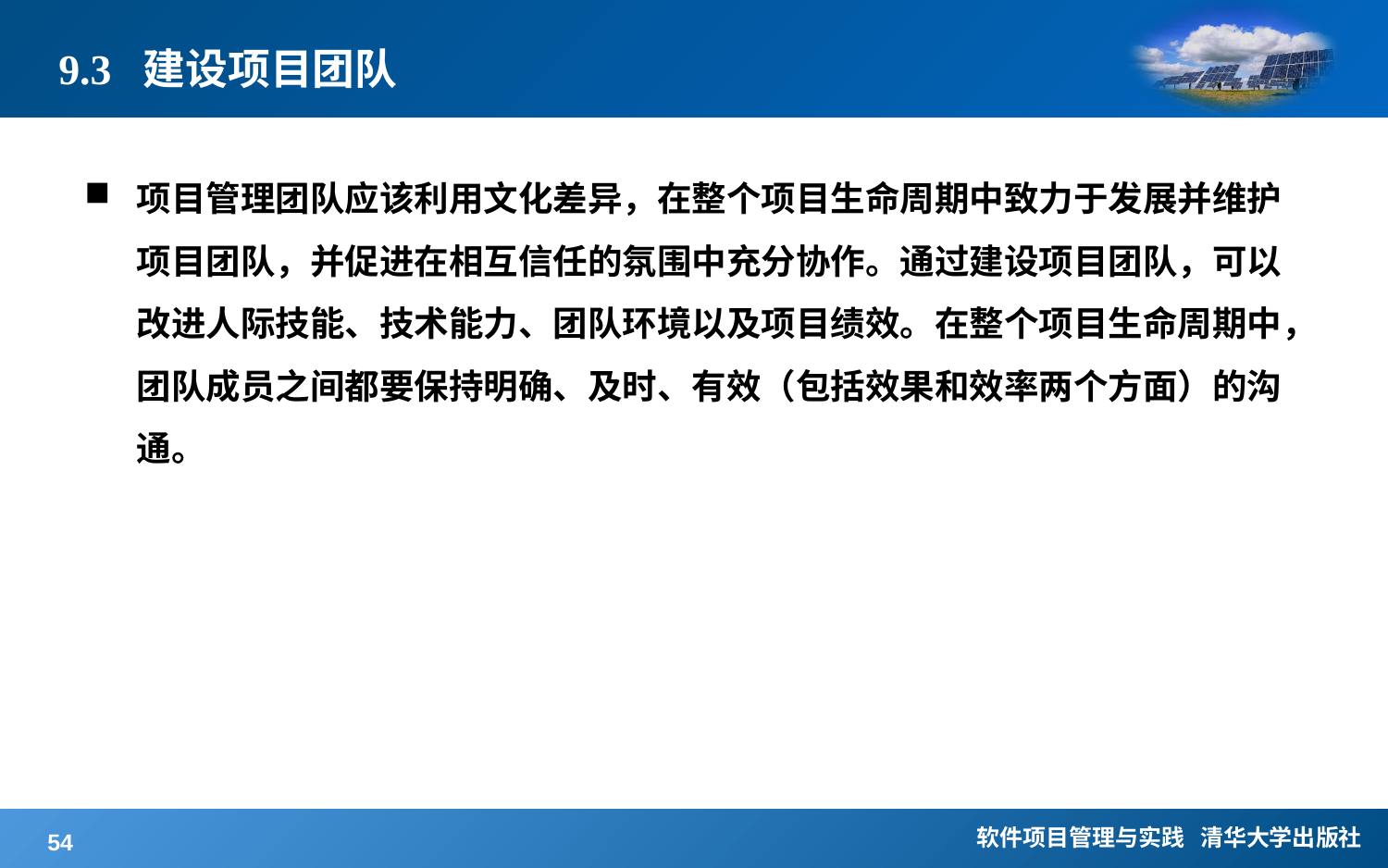

# 9.3  建设项目团队
项目管理团队应该利用文化差异，在整个项目生命周期中致力于发展并维护项目团队，并促进在相互信任的氛围中充分协作。通过建设项目团队，可以改进人际技能、技术能力、团队环境以及项目绩效。在整个项目生命周期中，团队成员之间都要保持明确、及时、有效（包括效果和效率两个方面）的沟通。